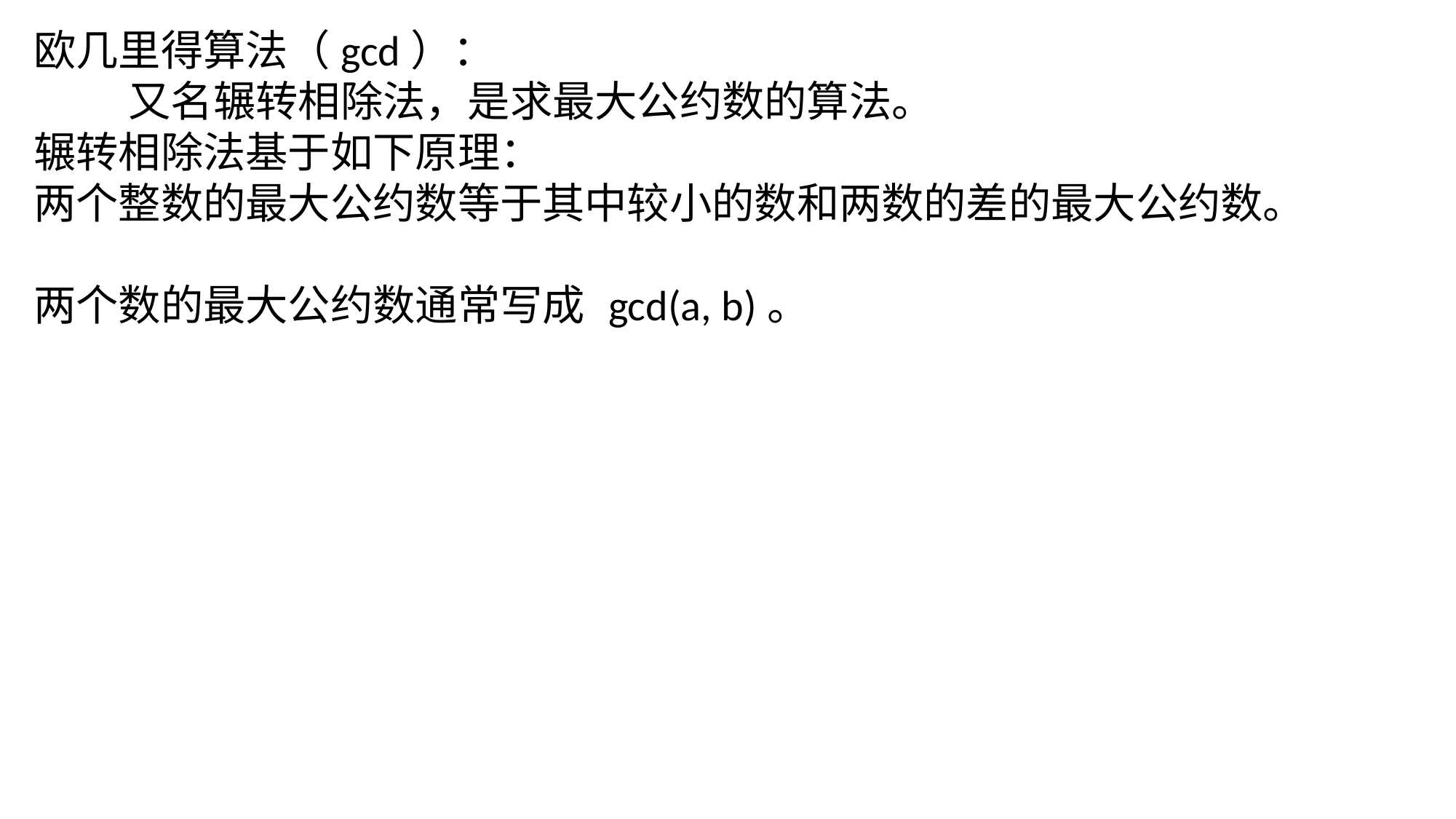

欧几里得算法（gcd）：
  又名辗转相除法，是求最大公约数的算法。
辗转相除法基于如下原理：
两个整数的最大公约数等于其中较小的数和两数的差的最大公约数。

两个数的最大公约数通常写成 gcd(a, b)。